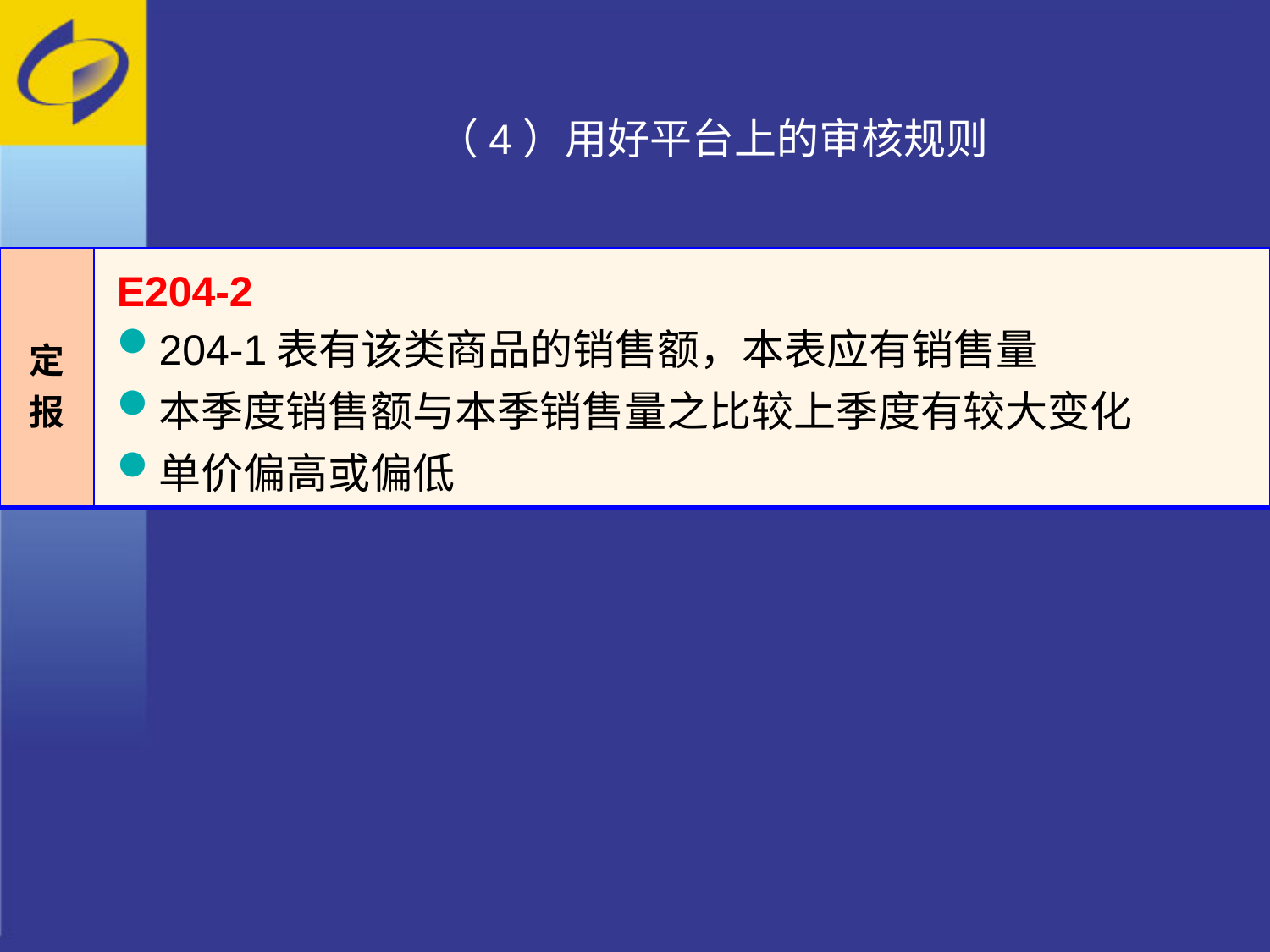

（4）用好平台上的审核规则
| 定报 | E204-2 204-1表有该类商品的销售额，本表应有销售量 本季度销售额与本季销售量之比较上季度有较大变化 单价偏高或偏低 |
| --- | --- |